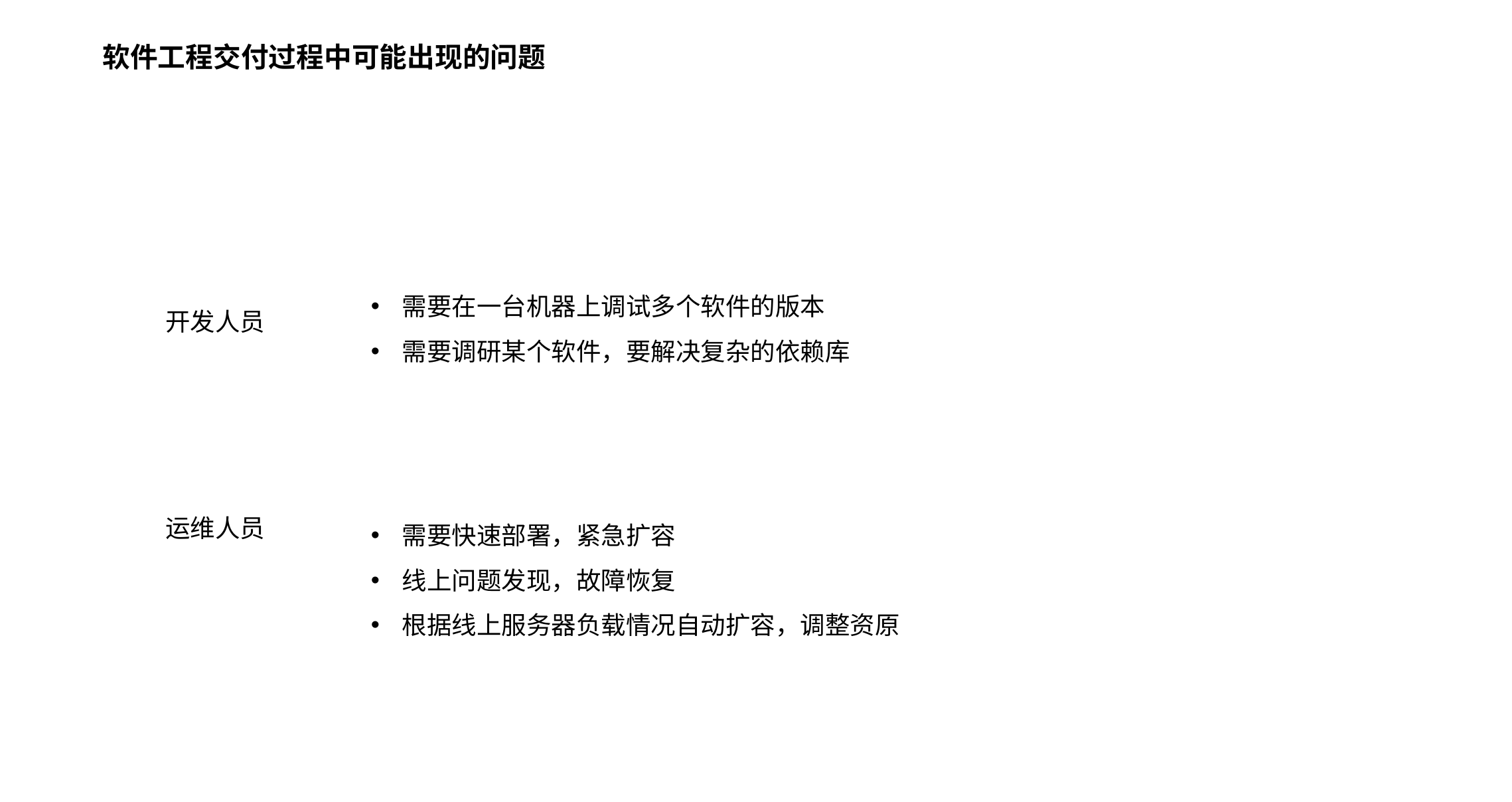

软件工程交付过程中可能出现的问题
需要在一台机器上调试多个软件的版本
需要调研某个软件，要解决复杂的依赖库
开发人员
需要快速部署，紧急扩容
线上问题发现，故障恢复
根据线上服务器负载情况自动扩容，调整资原
运维人员